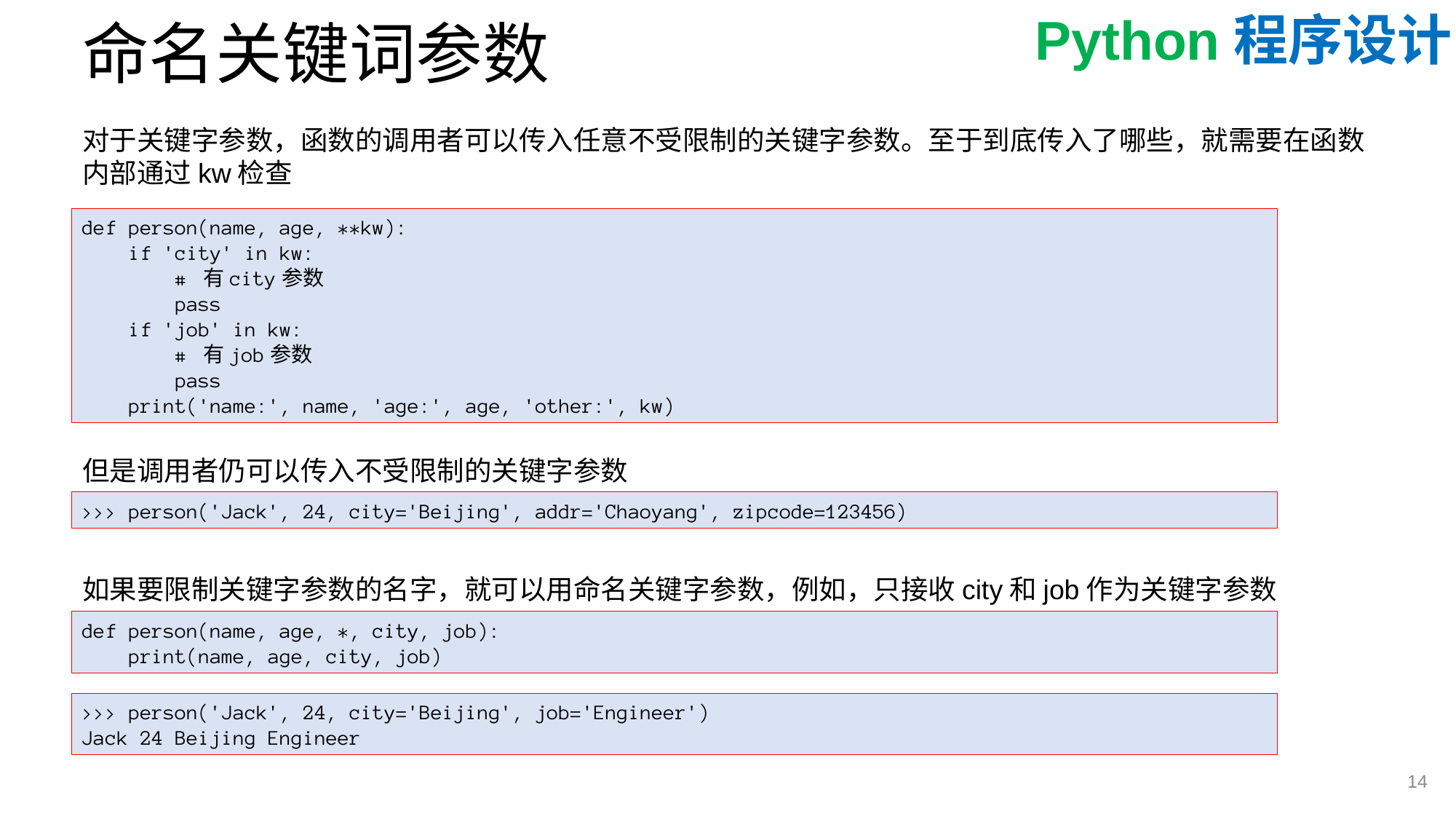

# 命名关键词参数
对于关键字参数，函数的调用者可以传入任意不受限制的关键字参数。至于到底传入了哪些，就需要在函数内部通过kw检查
def person(name, age, **kw):
    if 'city' in kw:
        # 有city参数
        pass
    if 'job' in kw:
        # 有job参数
        pass
    print('name:', name, 'age:', age, 'other:', kw)
但是调用者仍可以传入不受限制的关键字参数
>>> person('Jack', 24, city='Beijing', addr='Chaoyang', zipcode=123456)
如果要限制关键字参数的名字，就可以用命名关键字参数，例如，只接收city和job作为关键字参数
def person(name, age, *, city, job):
    print(name, age, city, job)
>>> person('Jack', 24, city='Beijing', job='Engineer')
Jack 24 Beijing Engineer
14